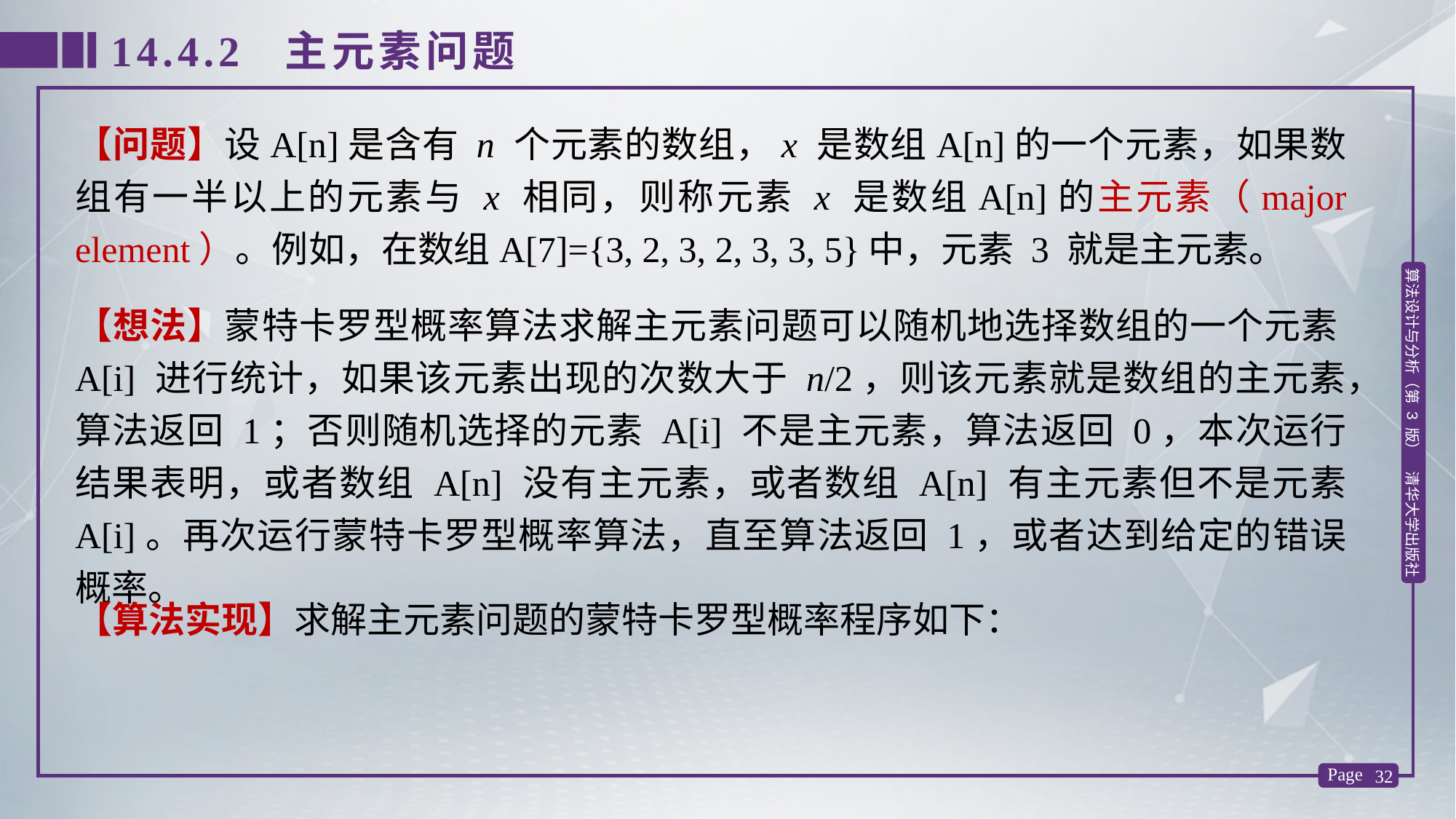

14.4.2  主元素问题
【问题】设A[n]是含有 n 个元素的数组，x 是数组A[n]的一个元素，如果数组有一半以上的元素与 x 相同，则称元素 x 是数组A[n]的主元素（major element）。例如，在数组A[7]={3, 2, 3, 2, 3, 3, 5}中，元素 3 就是主元素。
【想法】蒙特卡罗型概率算法求解主元素问题可以随机地选择数组的一个元素A[i] 进行统计，如果该元素出现的次数大于 n/2，则该元素就是数组的主元素，算法返回 1；否则随机选择的元素 A[i] 不是主元素，算法返回 0，本次运行结果表明，或者数组 A[n] 没有主元素，或者数组 A[n] 有主元素但不是元素 A[i]。再次运行蒙特卡罗型概率算法，直至算法返回 1，或者达到给定的错误概率。
【算法实现】求解主元素问题的蒙特卡罗型概率程序如下：